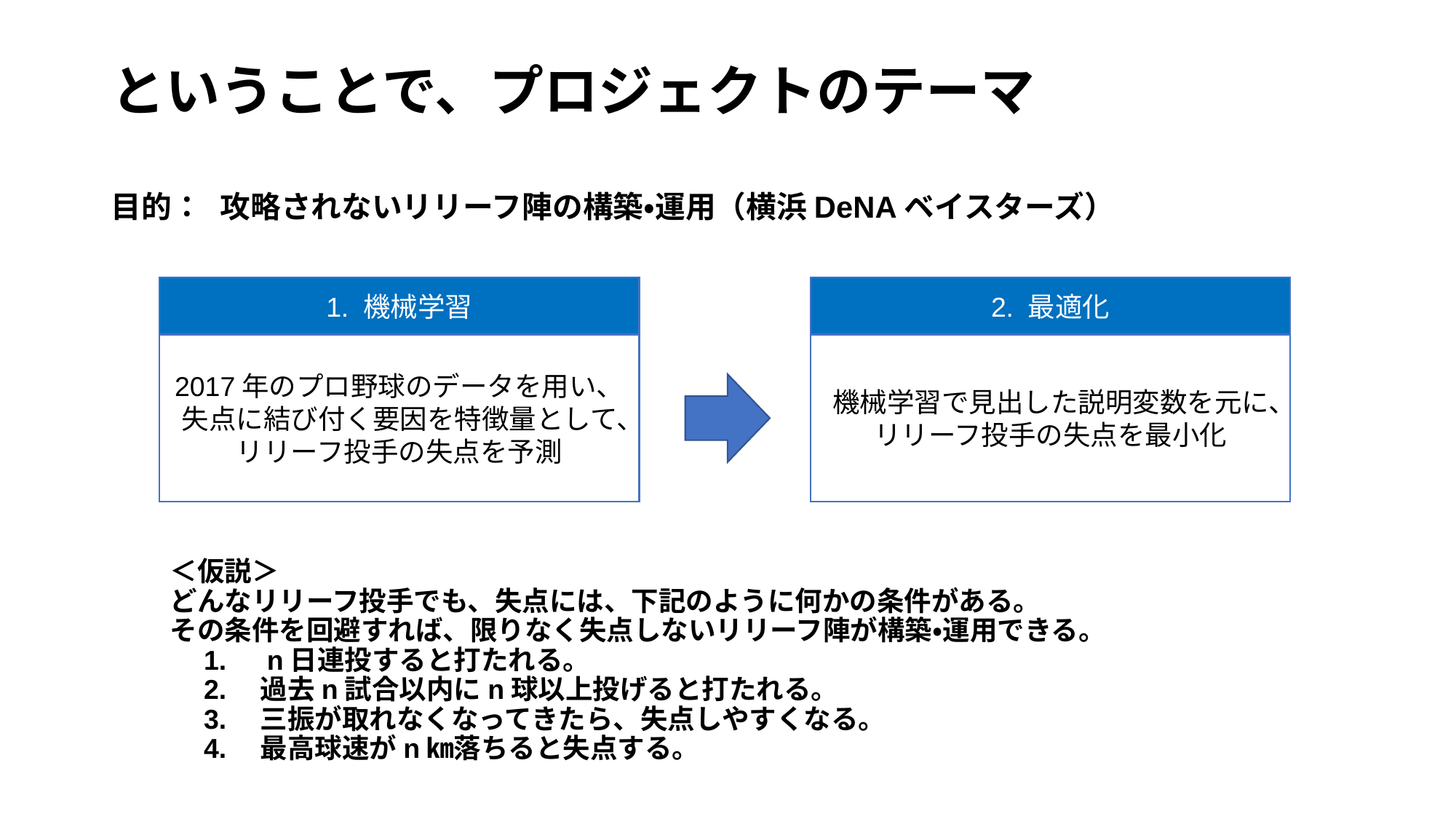

# ということで、プロジェクトのテーマ
目的：	攻略されないリリーフ陣の構築・運用（横浜DeNAベイスターズ）
1. 機械学習
2017年のプロ野球のデータを用い、失点に結び付く要因を特徴量として、リリーフ投手の失点を予測
2. 最適化
機械学習で見出した説明変数を元に、リリーフ投手の失点を最小化

＜仮説＞
どんなリリーフ投手でも、失点には、下記のように何かの条件がある。
その条件を回避すれば、限りなく失点しないリリーフ陣が構築・運用できる。
　1.　n日連投すると打たれる。
　2.　過去n試合以内にn球以上投げると打たれる。
　3.　三振が取れなくなってきたら、失点しやすくなる。
　4.　最高球速がn㎞落ちると失点する。